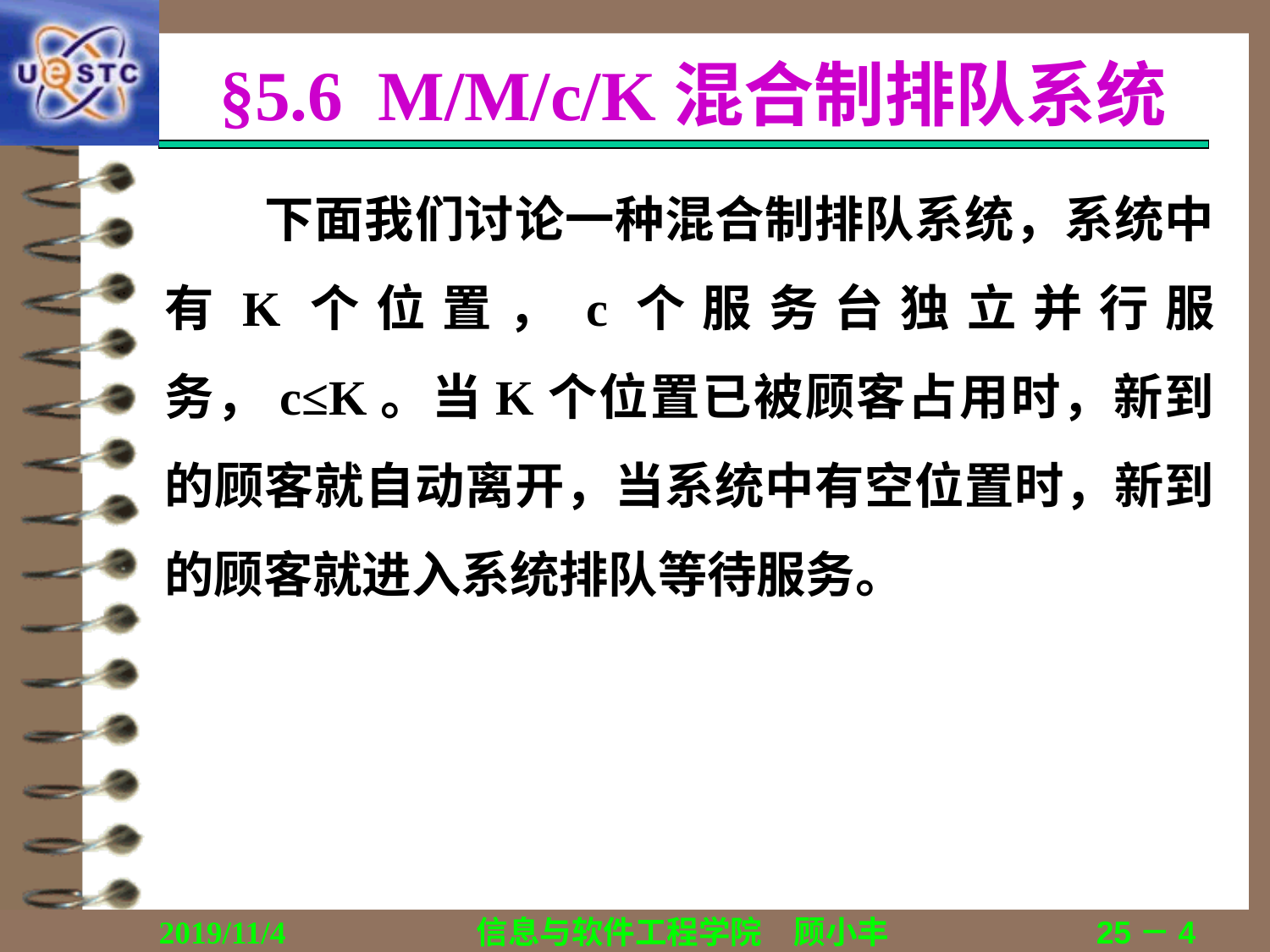

# §5.6  M/M/c/K混合制排队系统
下面我们讨论一种混合制排队系统，系统中有K个位置，c个服务台独立并行服务，c≤K。当K个位置已被顾客占用时，新到的顾客就自动离开，当系统中有空位置时，新到的顾客就进入系统排队等待服务。
2019/11/4
信息与软件工程学院　顾小丰
25－4